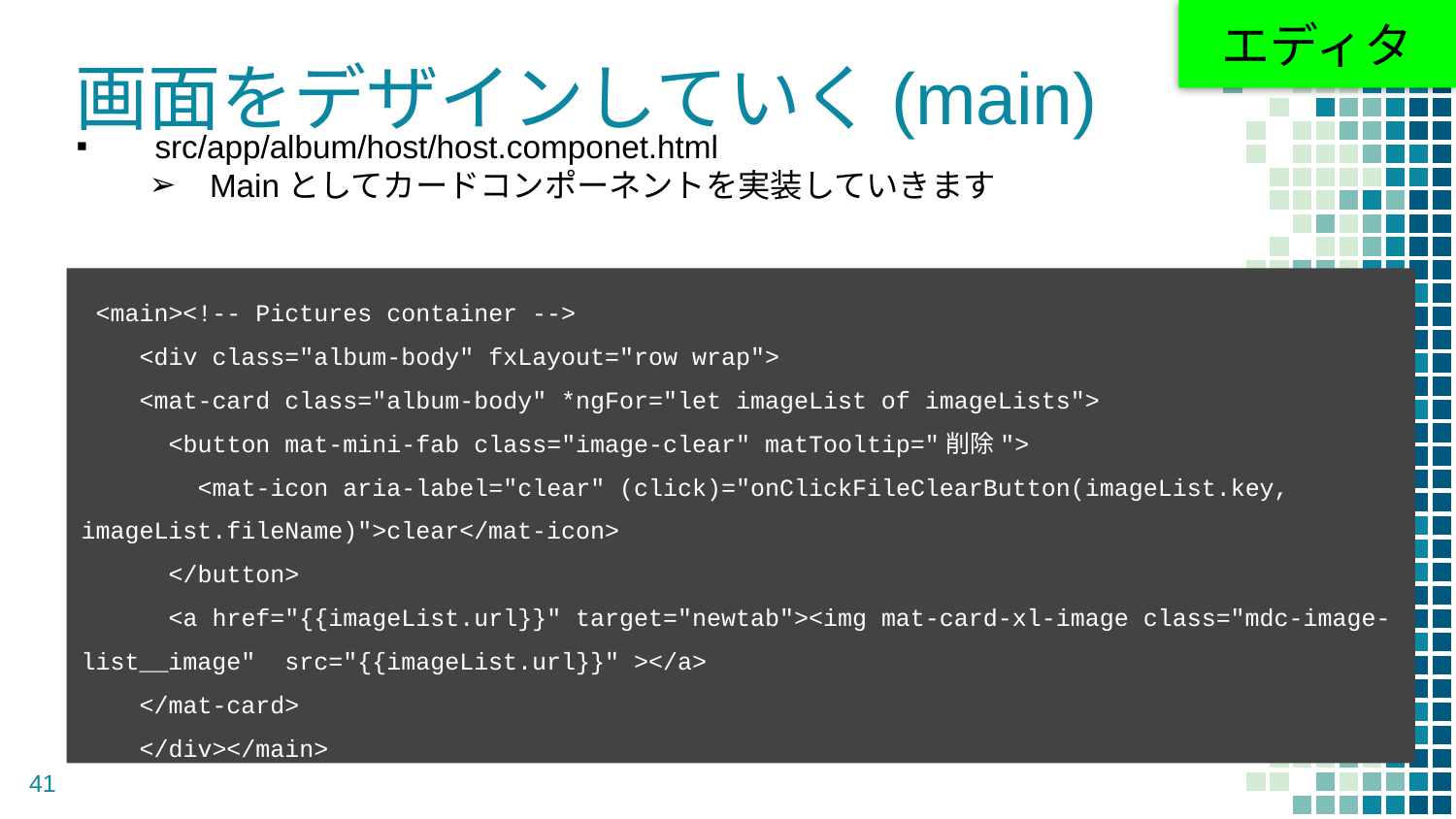

エディタ
# 画面をデザインしていく(main)
  src/app/album/host/host.componet.html
Mainとしてカードコンポーネントを実装していきます

 <main><!-- Pictures container -->
    <div class="album-body" fxLayout="row wrap">
    <mat-card class="album-body" *ngFor="let imageList of imageLists">
      <button mat-mini-fab class="image-clear" matTooltip="削除">
        <mat-icon aria-label="clear" (click)="onClickFileClearButton(imageList.key, imageList.fileName)">clear</mat-icon>
      </button>
      <a href="{{imageList.url}}" target="newtab"><img mat-card-xl-image class="mdc-image-list__image"  src="{{imageList.url}}" ></a>
    </mat-card>
    </div></main>
41